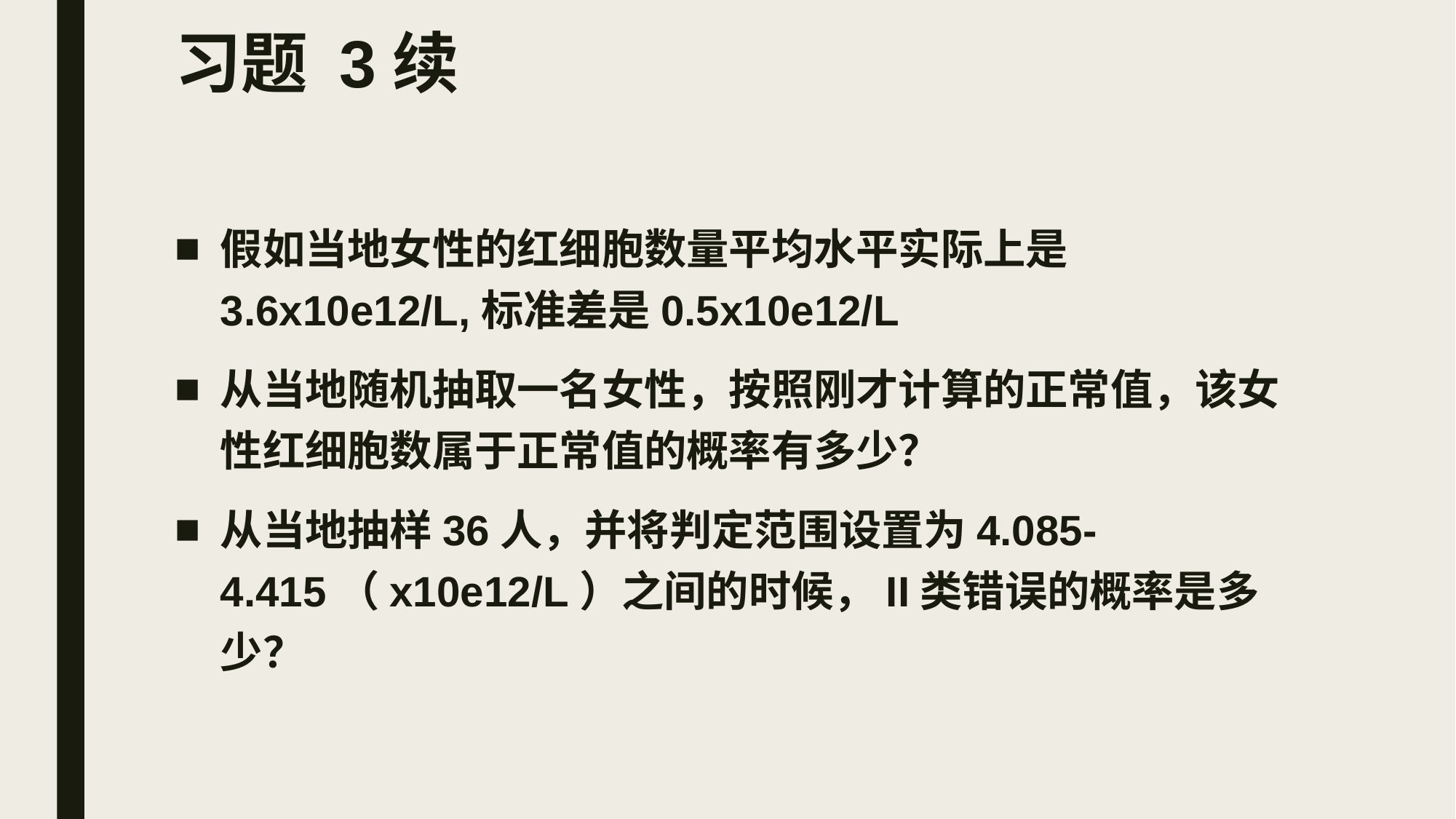

# 习题 3续
假如当地女性的红细胞数量平均水平实际上是3.6x10e12/L,标准差是0.5x10e12/L
从当地随机抽取一名女性，按照刚才计算的正常值，该女性红细胞数属于正常值的概率有多少？
从当地抽样36人，并将判定范围设置为4.085-4.415（x10e12/L）之间的时候，II类错误的概率是多少？